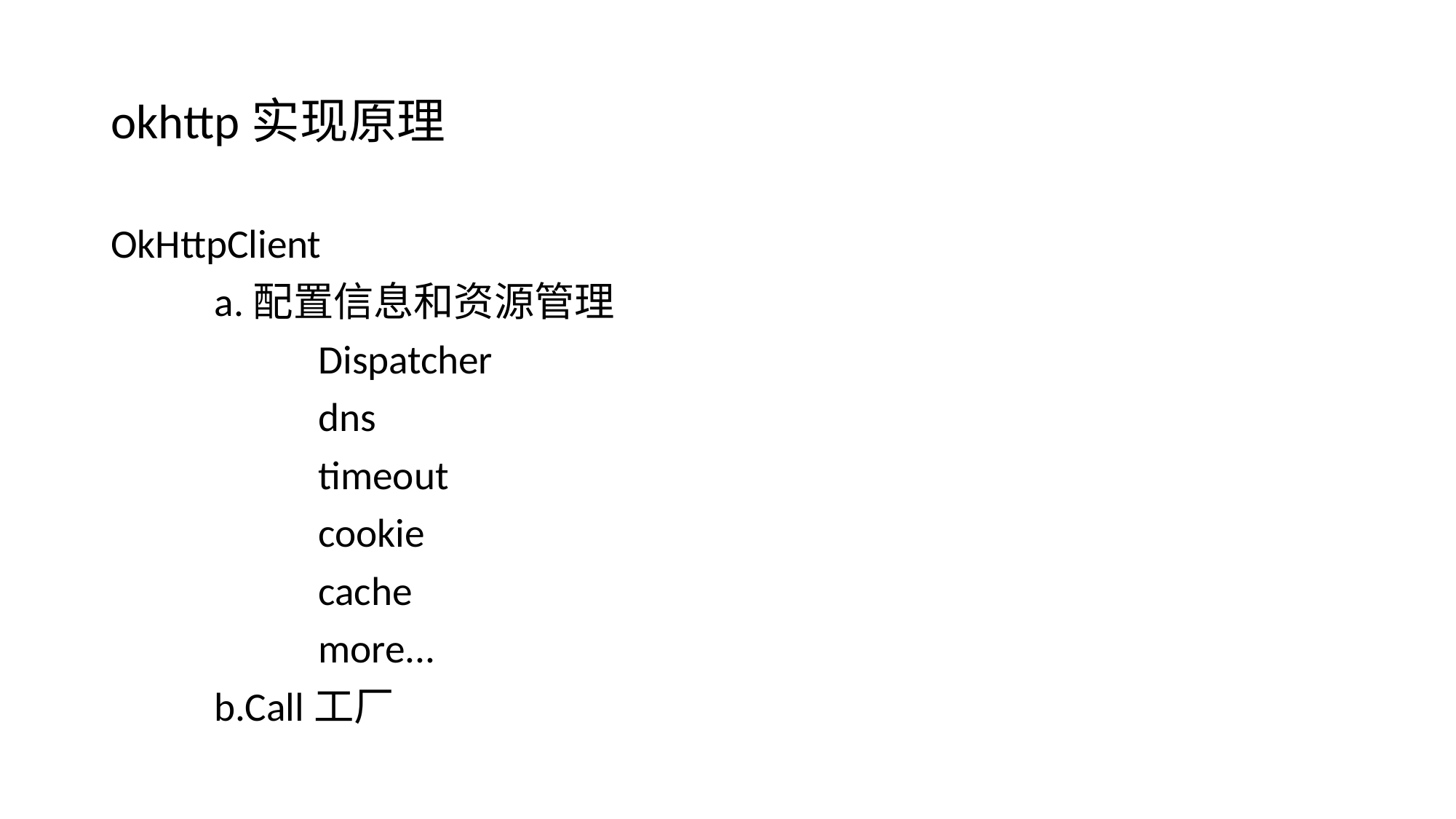

# okhttp实现原理
OkHttpClient
	a.配置信息和资源管理
		Dispatcher
		dns
		timeout
		cookie
		cache
		more...
	b.Call工厂